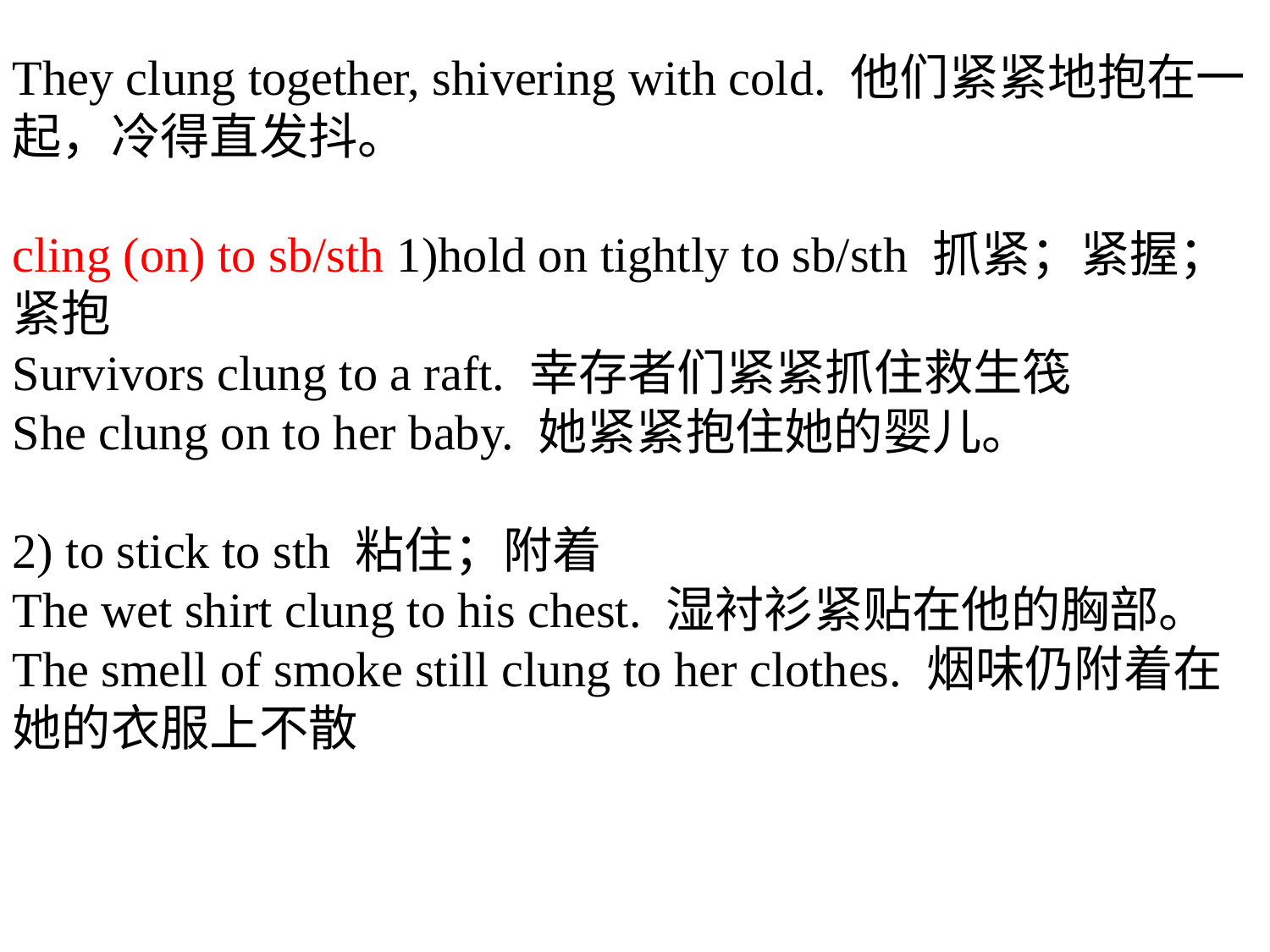

They clung together, shivering with cold. 他们紧紧地抱在一起，冷得直发抖。

cling (on) to sb/sth 1)hold on tightly to sb/sth 抓紧；紧握；紧抱
Survivors clung to a raft. 幸存者们紧紧抓住救生筏
She clung on to her baby. 她紧紧抱住她的婴儿。

2) to stick to sth 粘住；附着
The wet shirt clung to his chest. 湿衬衫紧贴在他的胸部。
The smell of smoke still clung to her clothes. 烟味仍附着在她的衣服上不散